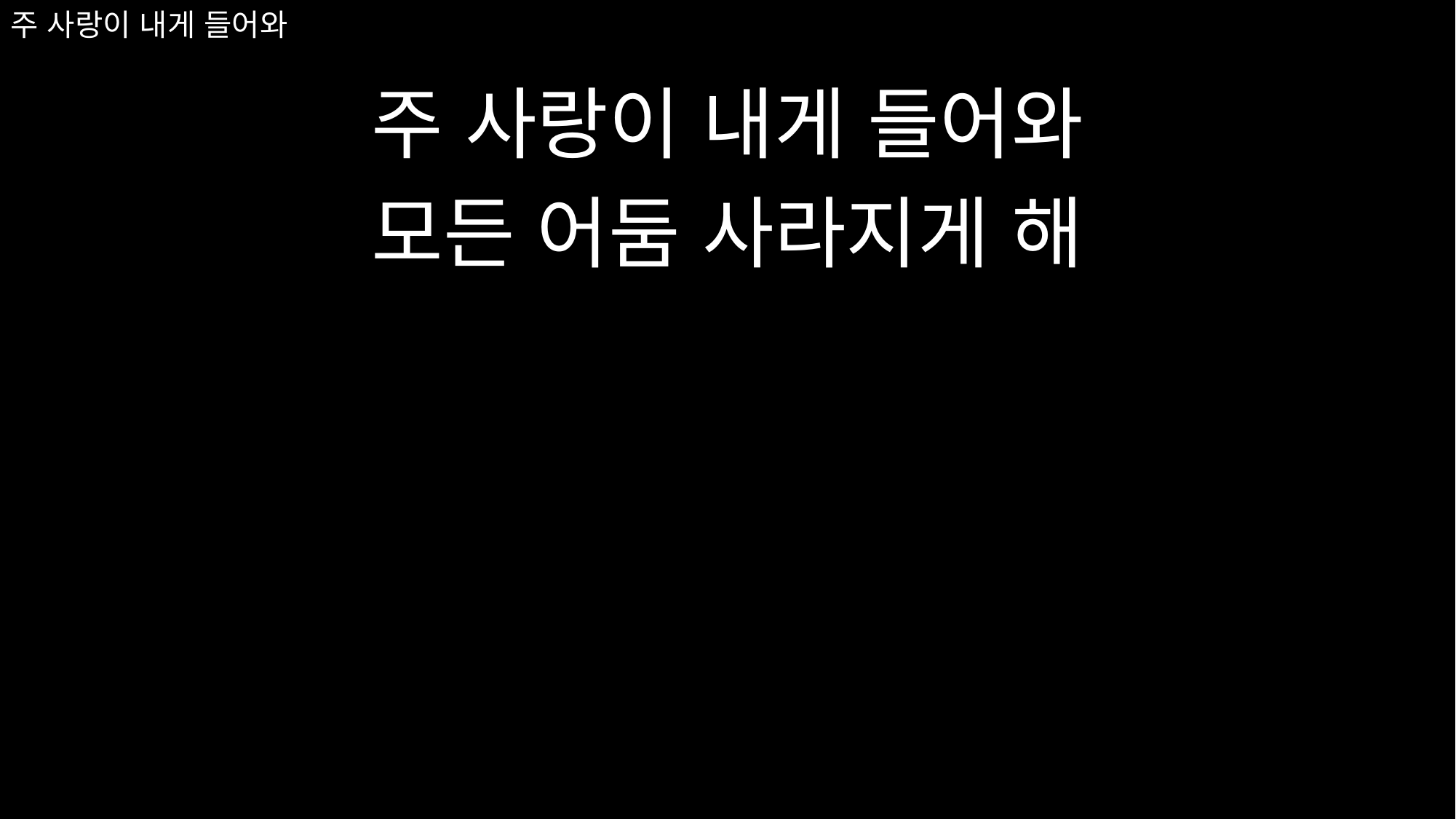

# 주 사랑이 내게 들어와
주 사랑이 내게 들어와
모든 어둠 사라지게 해